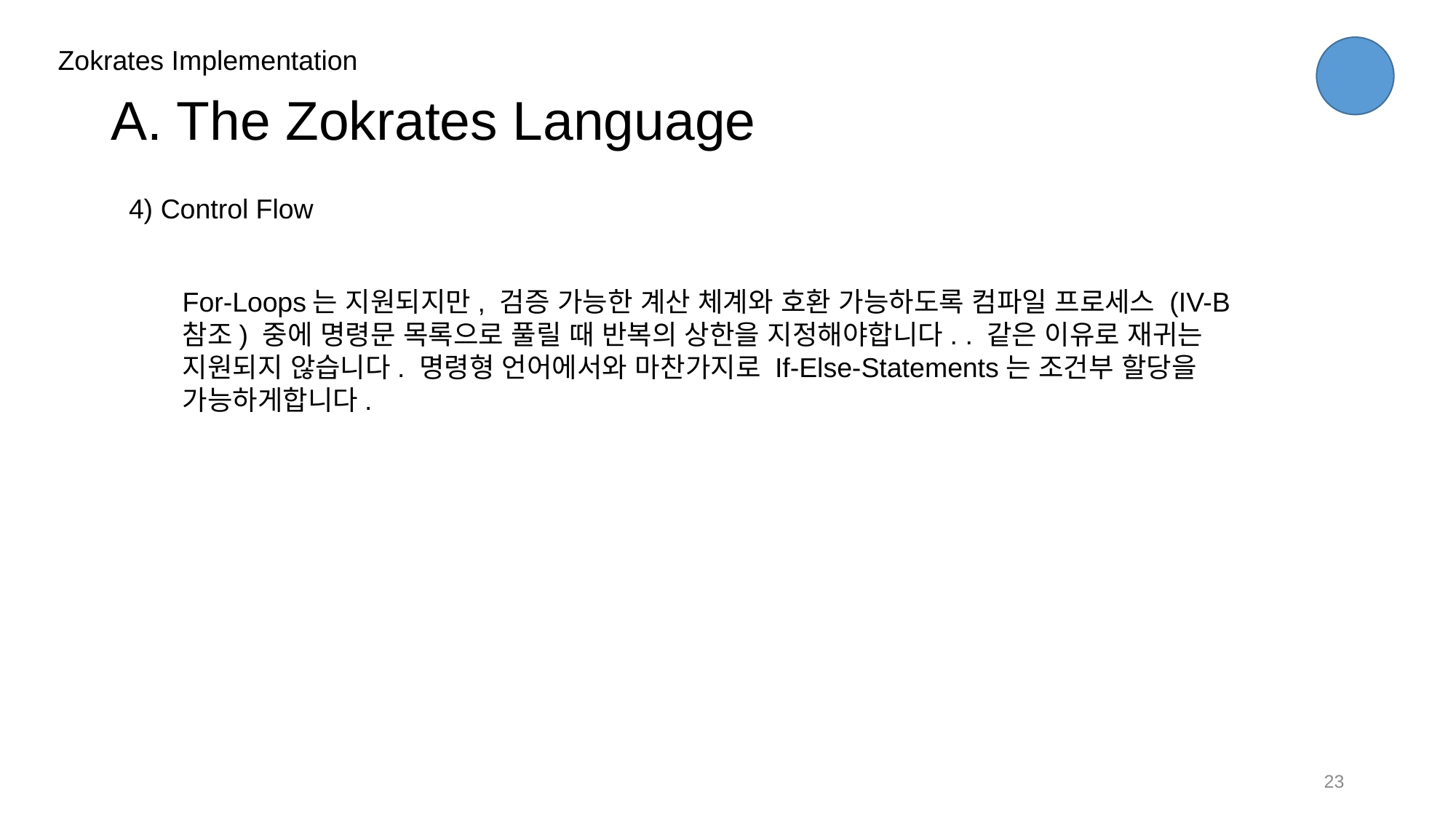

Zokrates Implementation

# A. The Zokrates Language
4) Control Flow
For-Loops는 지원되지만, 검증 가능한 계산 체계와 호환 가능하도록 컴파일 프로세스 (IV-B 참조) 중에 명령문 목록으로 풀릴 때 반복의 상한을 지정해야합니다. . 같은 이유로 재귀는 지원되지 않습니다. 명령형 언어에서와 마찬가지로 If-Else-Statements는 조건부 할당을 가능하게합니다.
23